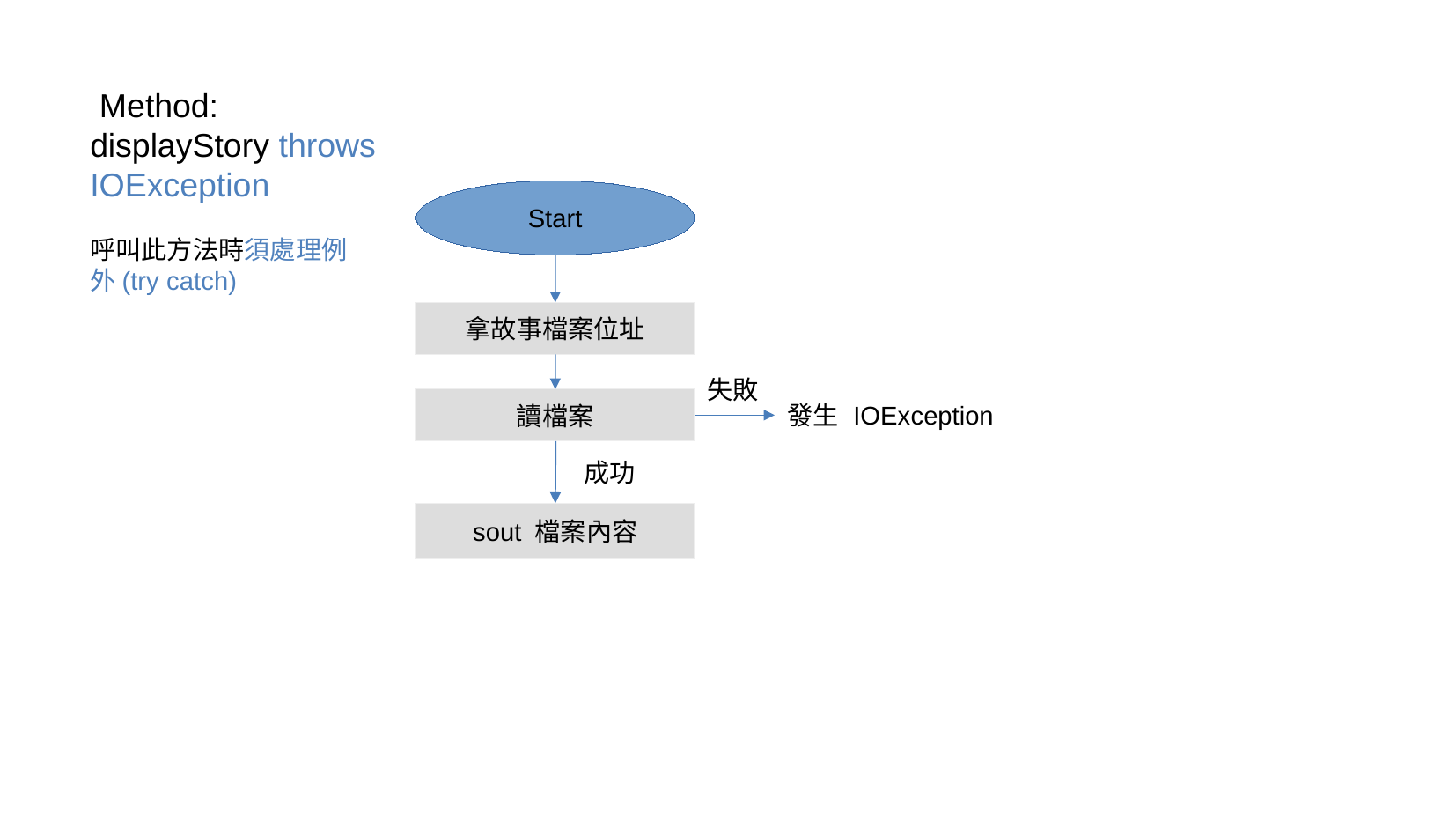

Method:
displayStory throws IOException

Start
呼叫此方法時須處理例外(try catch)
拿故事檔案位址
失敗
讀檔案
發生 IOException
成功
sout 檔案內容